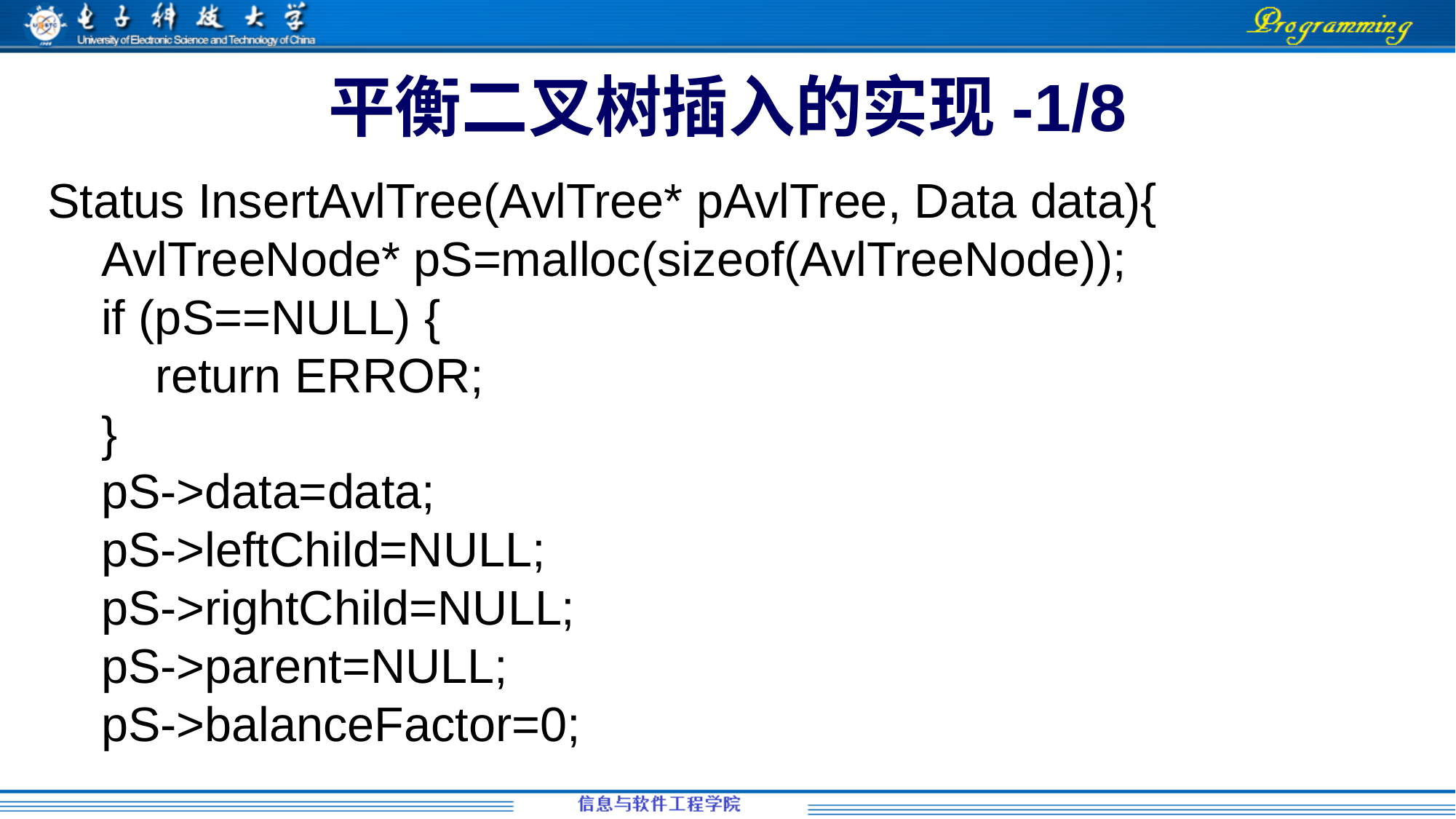

# 平衡二叉树插入的实现-1/8
Status InsertAvlTree(AvlTree* pAvlTree, Data data){
    AvlTreeNode* pS=malloc(sizeof(AvlTreeNode));
    if (pS==NULL) {
        return ERROR;
    }
    pS->data=data;
    pS->leftChild=NULL;
    pS->rightChild=NULL;
    pS->parent=NULL;
    pS->balanceFactor=0;